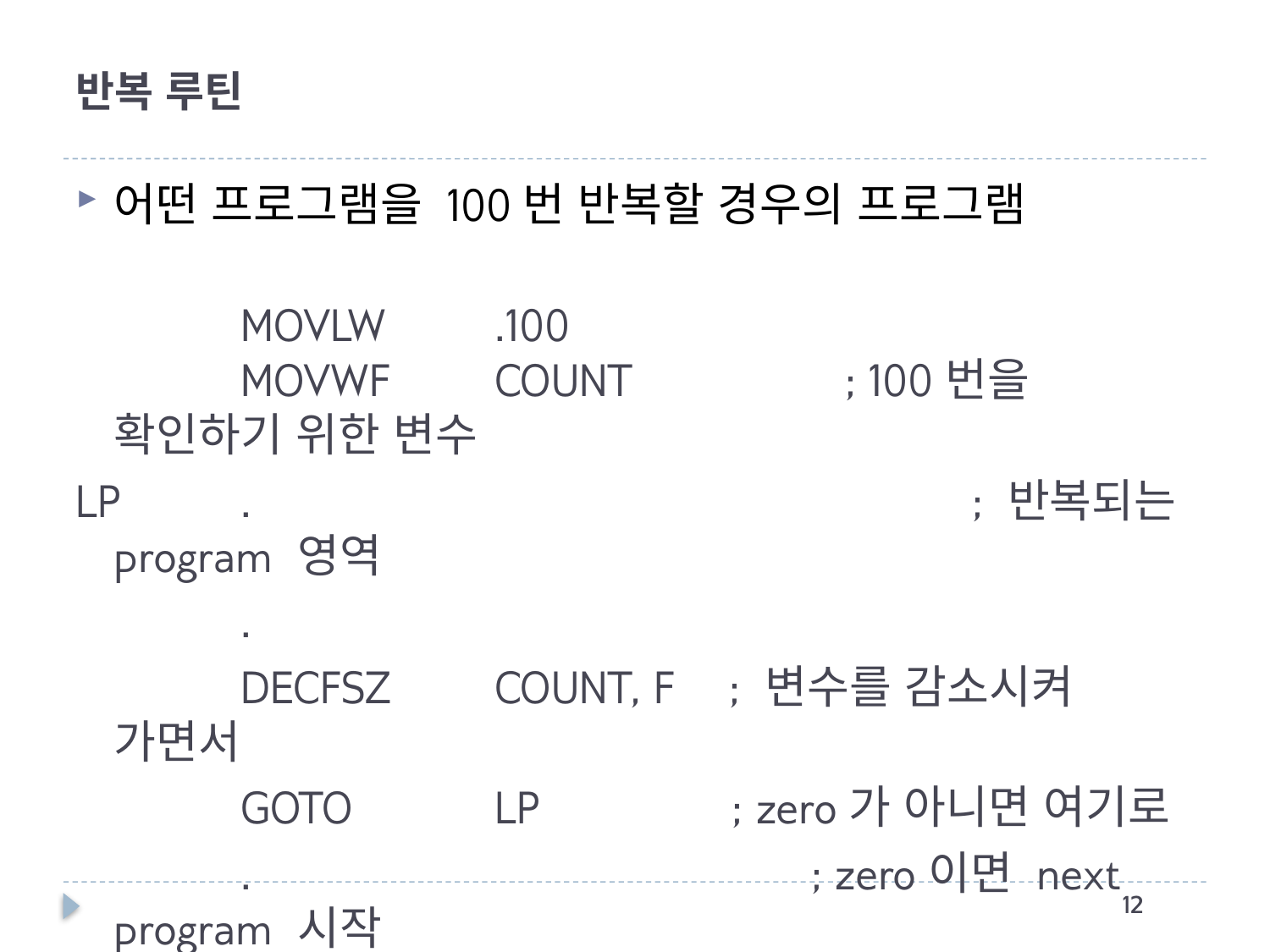

# 반복 루틴
어떤 프로그램을 100번 반복할 경우의 프로그램
	MOVLW	.100
	MOVWF	COUNT	       ; 100번을 확인하기 위한 변수
LP	.                                      	       ; 반복되는 program 영역
		.
		DECFSZ	COUNT, F    ; 변수를 감소시켜 가면서
	  	GOTO		LP	        ; zero가 아니면 여기로
		.		                       ; zero이면 next program 시작
12